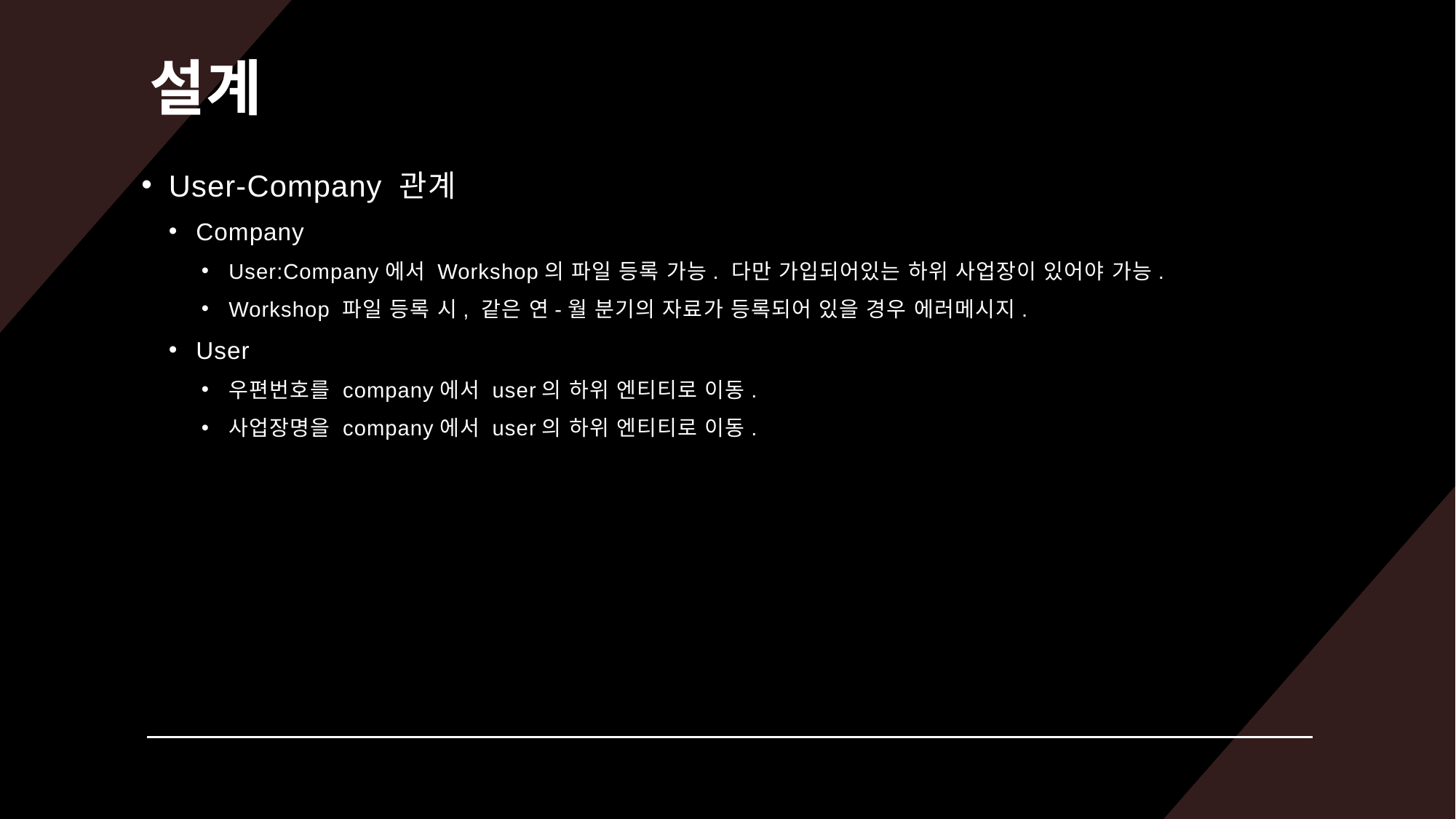

# 설계
User-Company 관계
Company
User:Company에서 Workshop의 파일 등록 가능. 다만 가입되어있는 하위 사업장이 있어야 가능.
Workshop 파일 등록 시, 같은 연-월 분기의 자료가 등록되어 있을 경우 에러메시지.
User
우편번호를 company에서 user의 하위 엔티티로 이동.
사업장명을 company에서 user의 하위 엔티티로 이동.